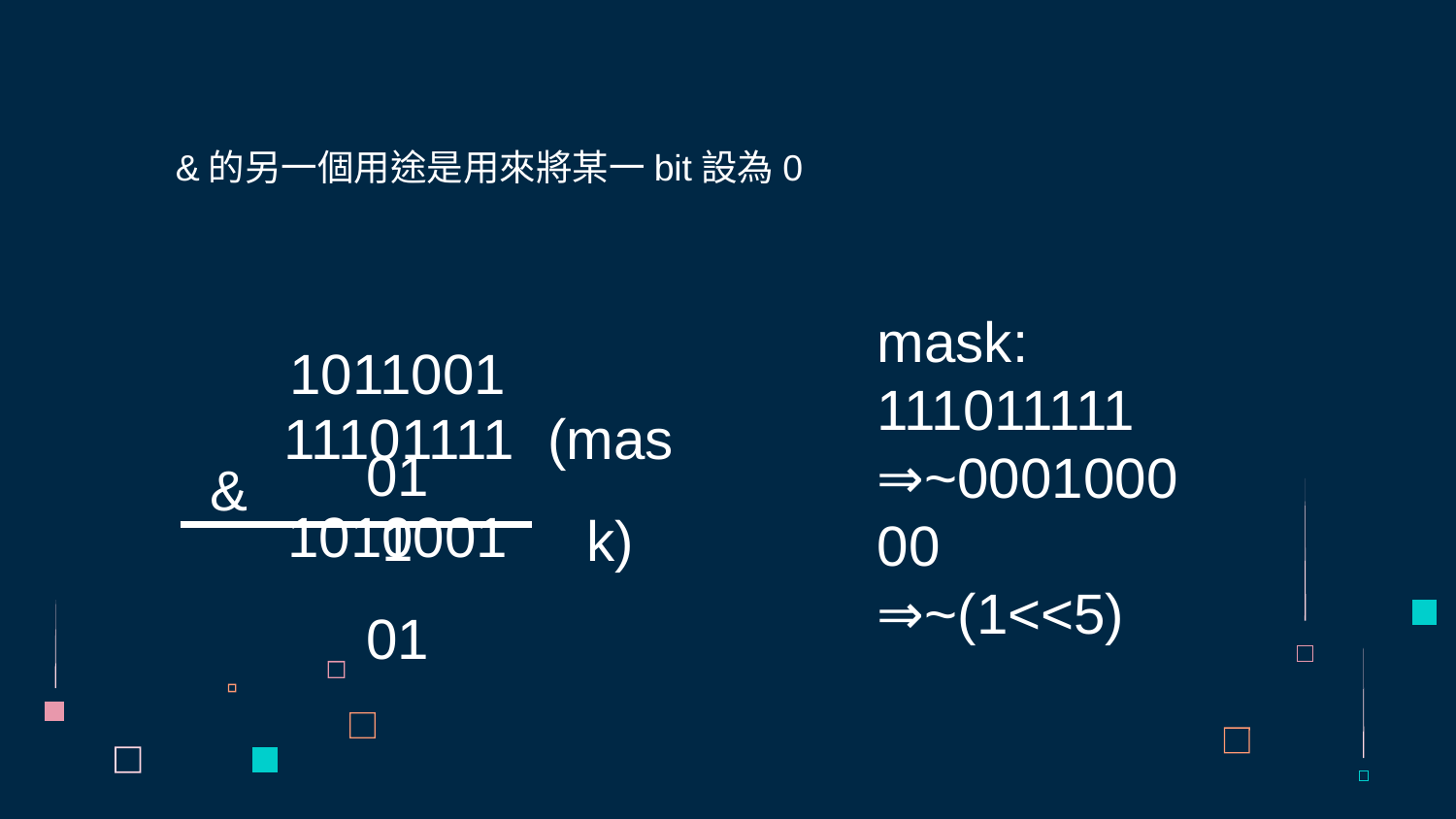

&的另一個用途是用來將某一bit設為0
mask:
111011111
⇒~000100000
⇒~(1<<5)
101100101
111011111
&
101000101
(mask)